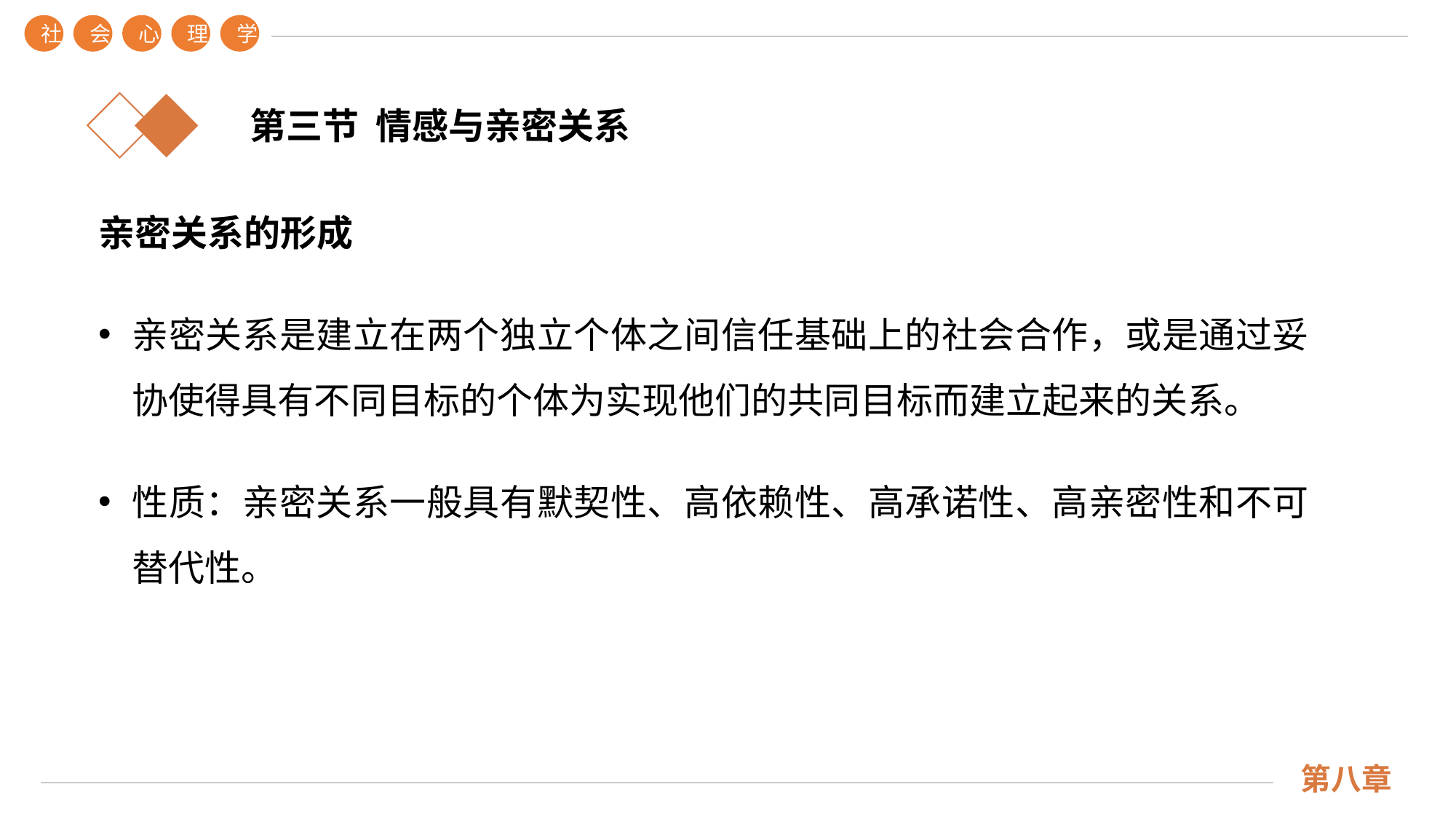

社
会
心
理
学

第三节  情感与亲密关系
亲密关系的形成
亲密关系是建立在两个独立个体之间信任基础上的社会合作，或是通过妥协使得具有不同目标的个体为实现他们的共同目标而建立起来的关系。
性质：亲密关系一般具有默契性、高依赖性、高承诺性、高亲密性和不可替代性。
第八章